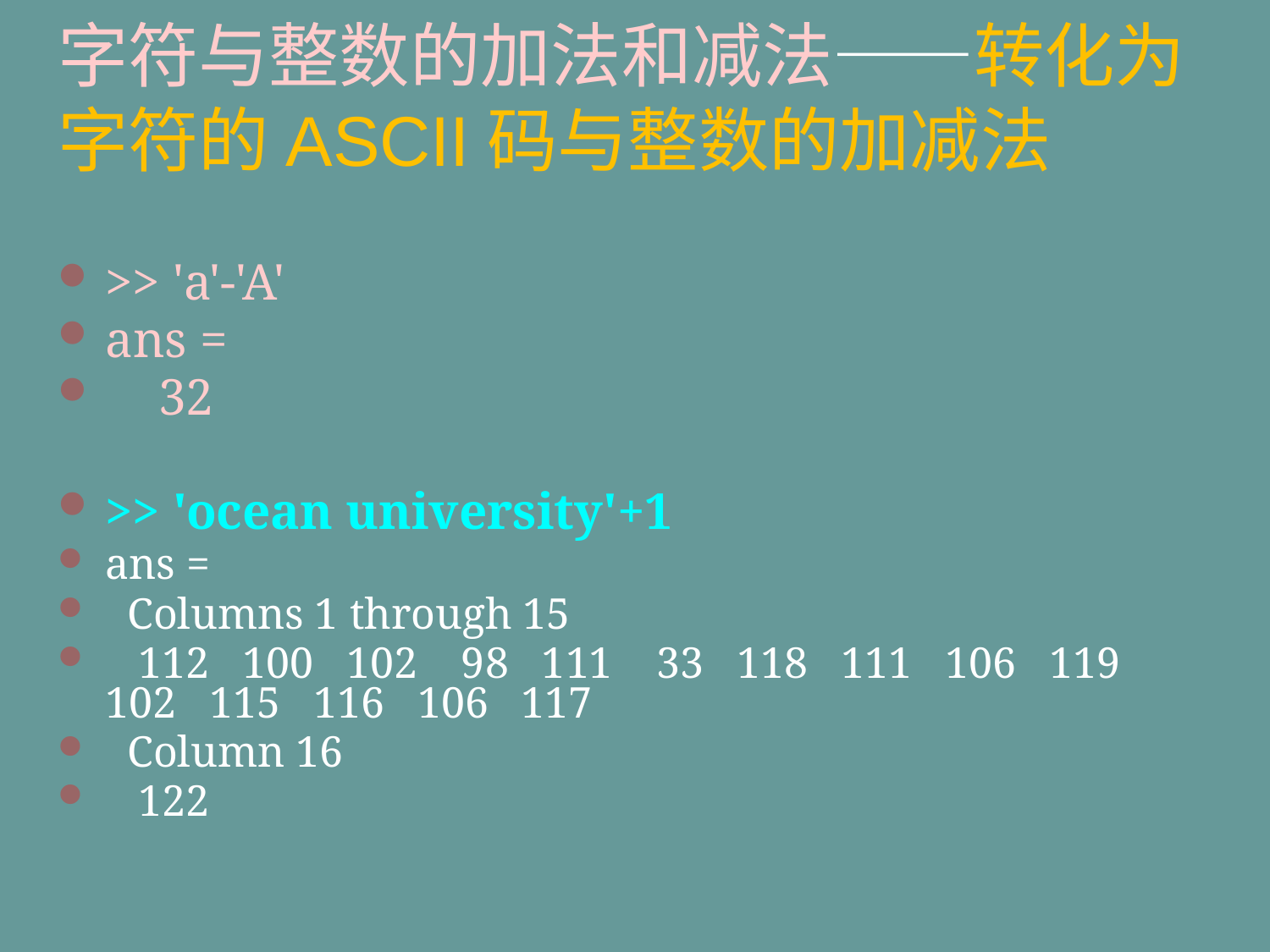

# 字符与整数的加法和减法——转化为字符的ASCII码与整数的加减法
>> 'a'-'A'
ans =
    32

>> 'ocean university'+1
ans =
  Columns 1 through 15
   112   100   102    98   111    33   118   111   106   119   102   115   116   106   117
  Column 16
   122